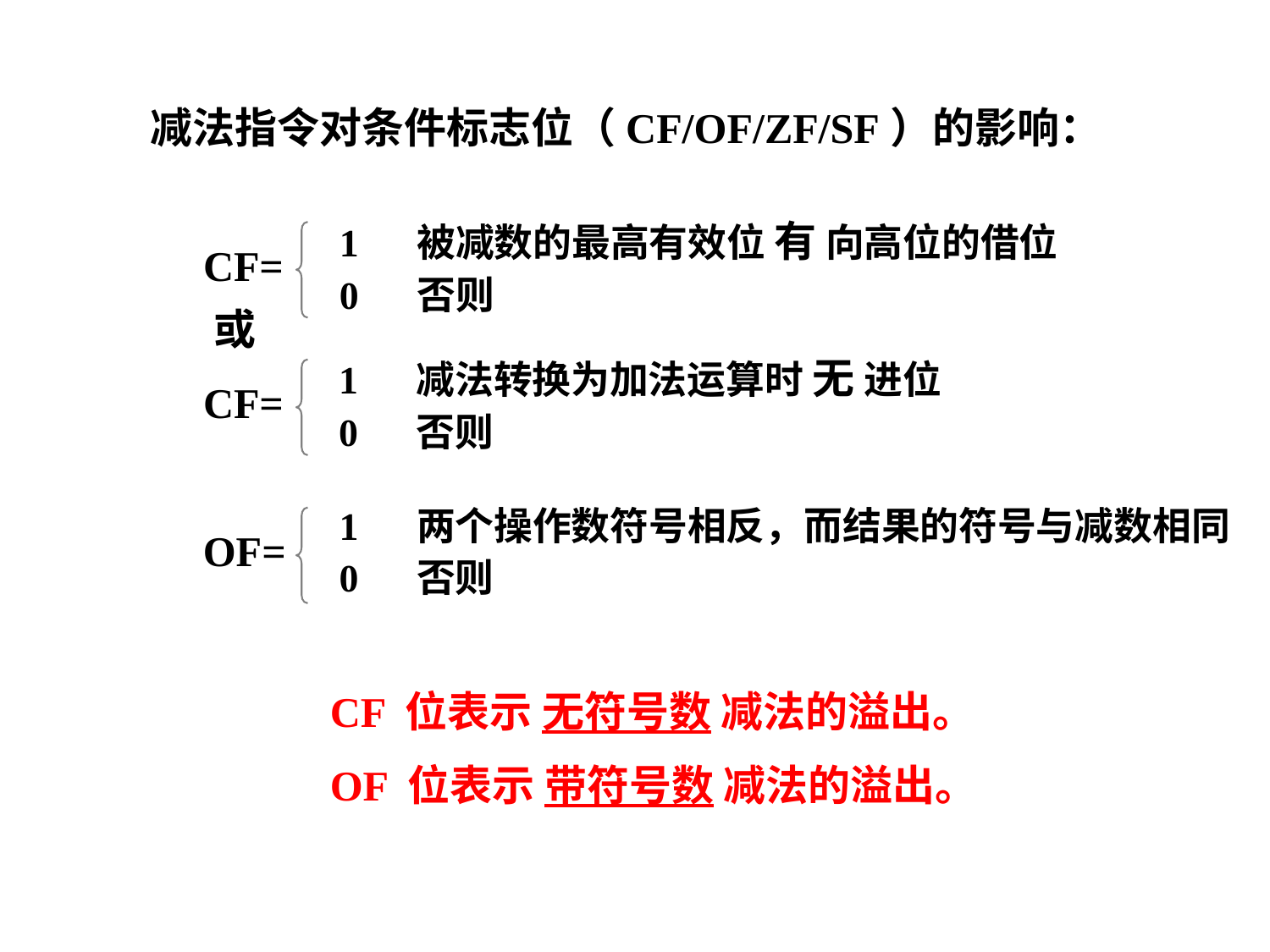

减法指令对条件标志位（CF/OF/ZF/SF）的影响：

1     被减数的最高有效位 有 向高位的借位
0     否则
CF=
或

1     减法转换为加法运算时 无 进位
0     否则
CF=

1     两个操作数符号相反，而结果的符号与减数相同
0     否则
OF=
CF 位表示 无符号数 减法的溢出。
OF 位表示 带符号数 减法的溢出。